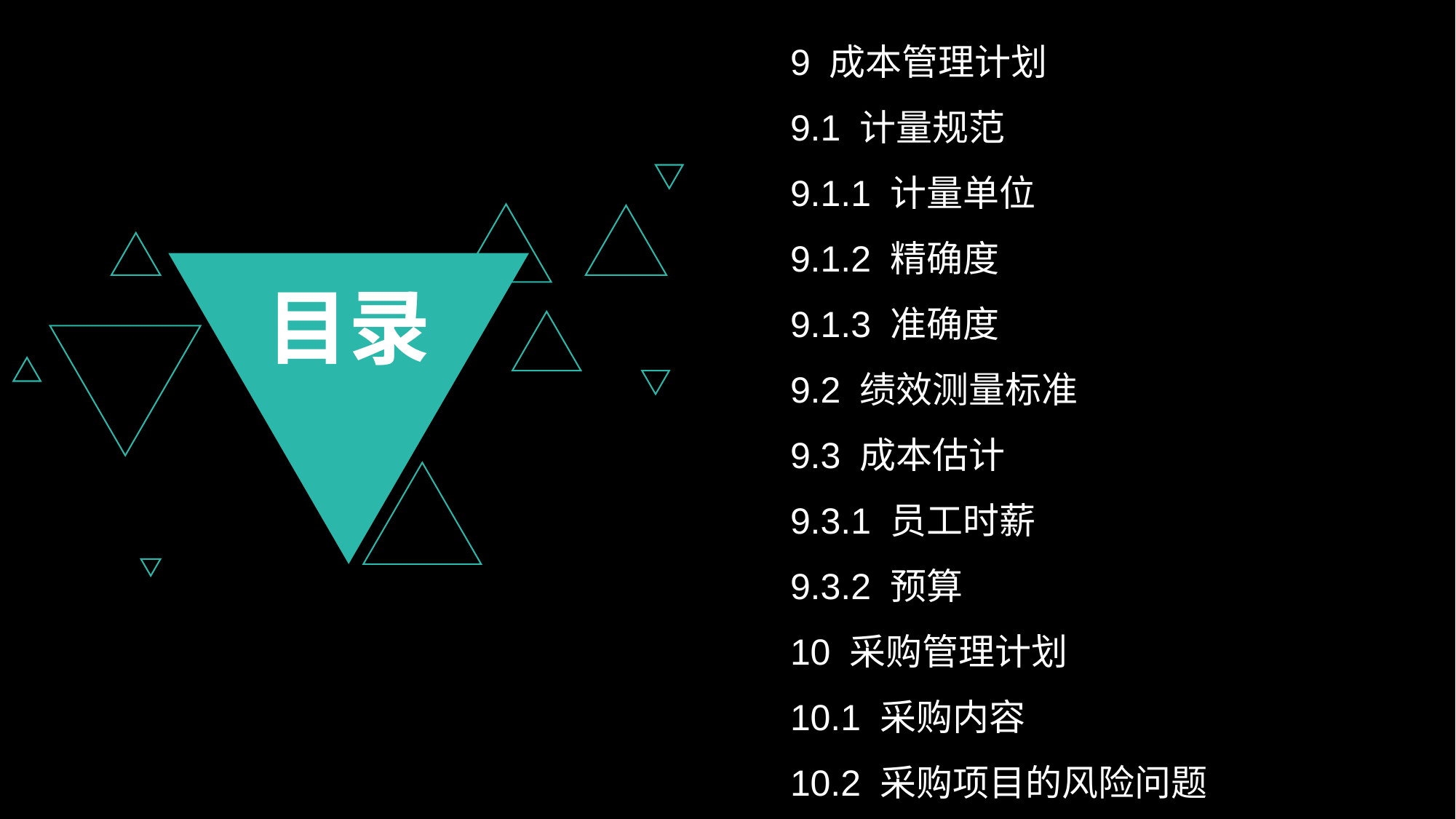

9 成本管理计划
9.1 计量规范
9.1.1 计量单位
9.1.2 精确度
9.1.3 准确度
9.2 绩效测量标准
9.3 成本估计
9.3.1 员工时薪
9.3.2 预算
10 采购管理计划
10.1 采购内容
10.2 采购项目的风险问题

目录